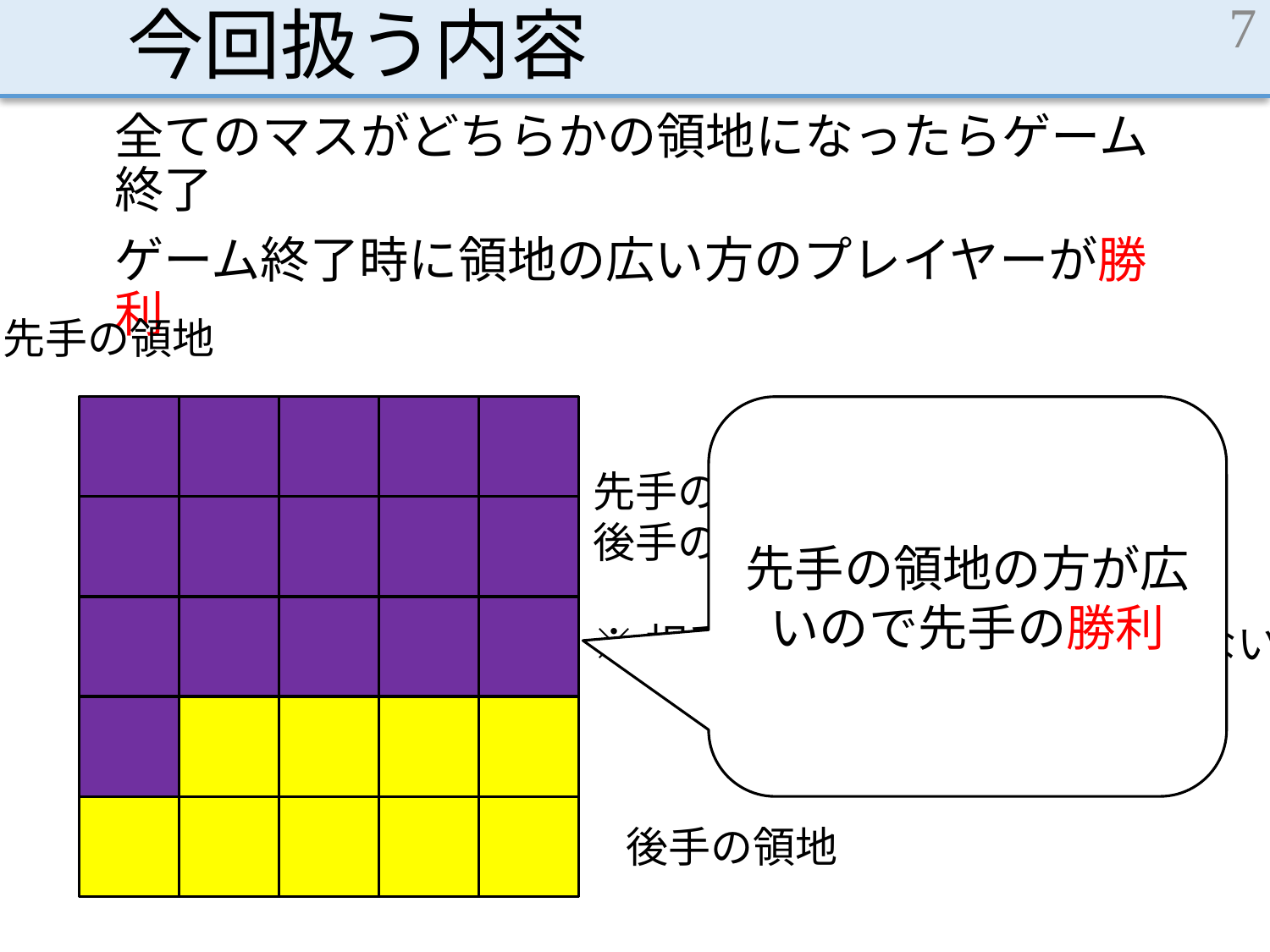

# 今回扱う内容
7
全てのマスがどちらかの領地になったらゲーム終了
ゲーム終了時に領地の広い方のプレイヤーが勝利
先手の領地
図とアニメーション

先手の領地の方が広いので先手の勝利
先手の領地：左上
後手の領地：右下

※相手の色に変えることはできない

後手の領地